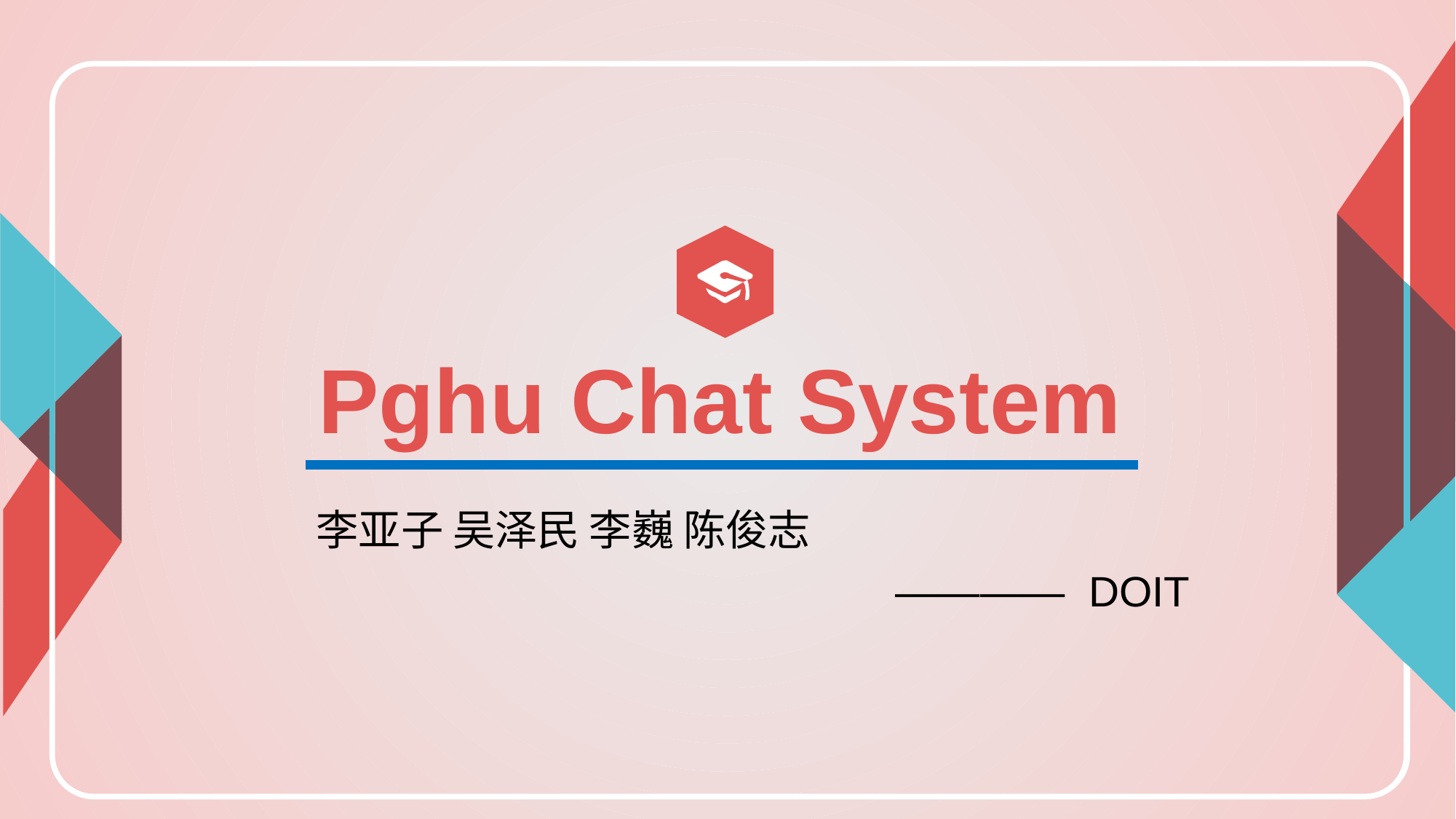

# Pghu Chat System
李亚子 吴泽民 李巍 陈俊志
                                                 ————  DOIT